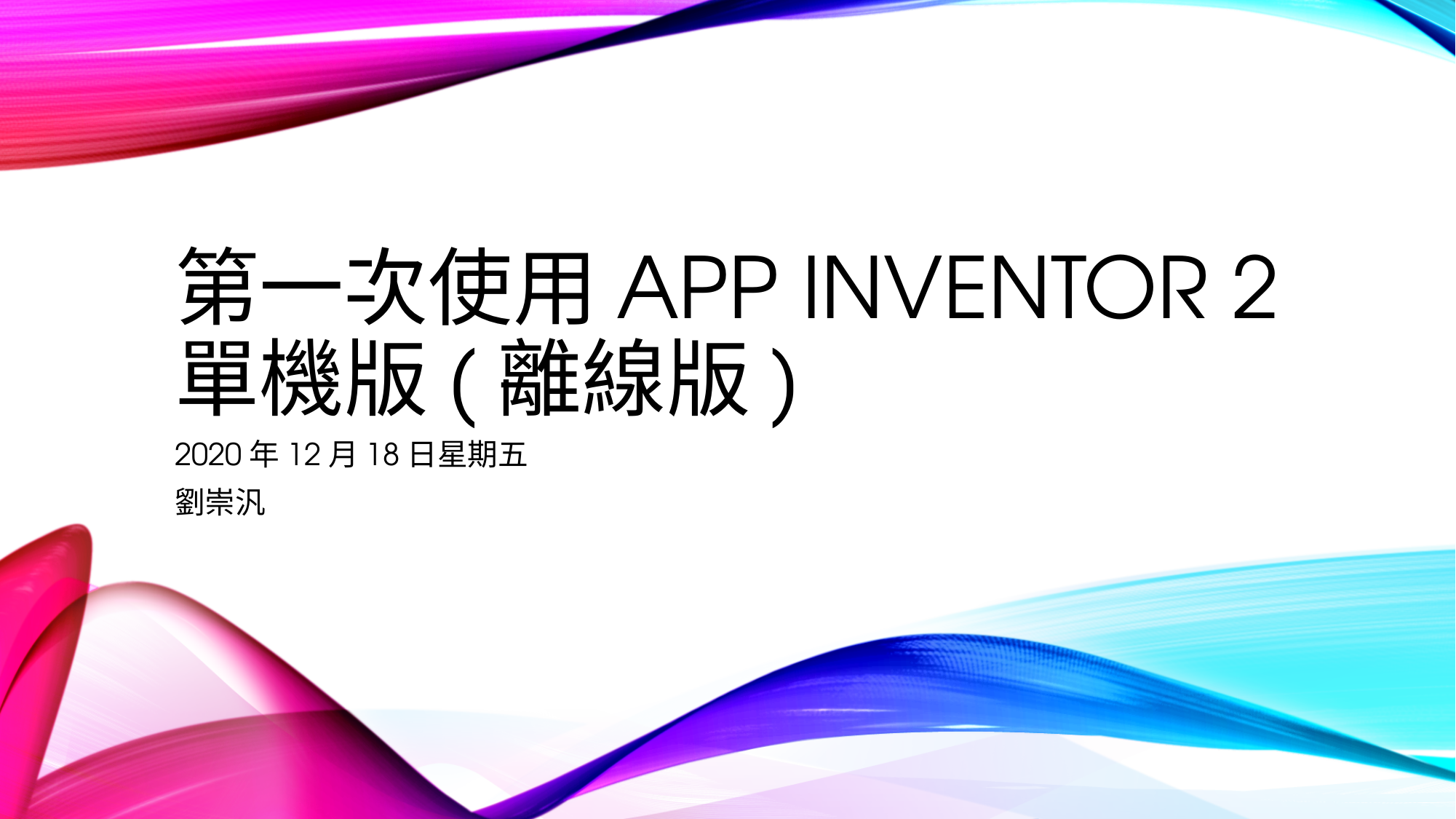

# 第一次使用App Inventor 2 單機版(離線版)
2020年12月18日星期五
劉崇汎